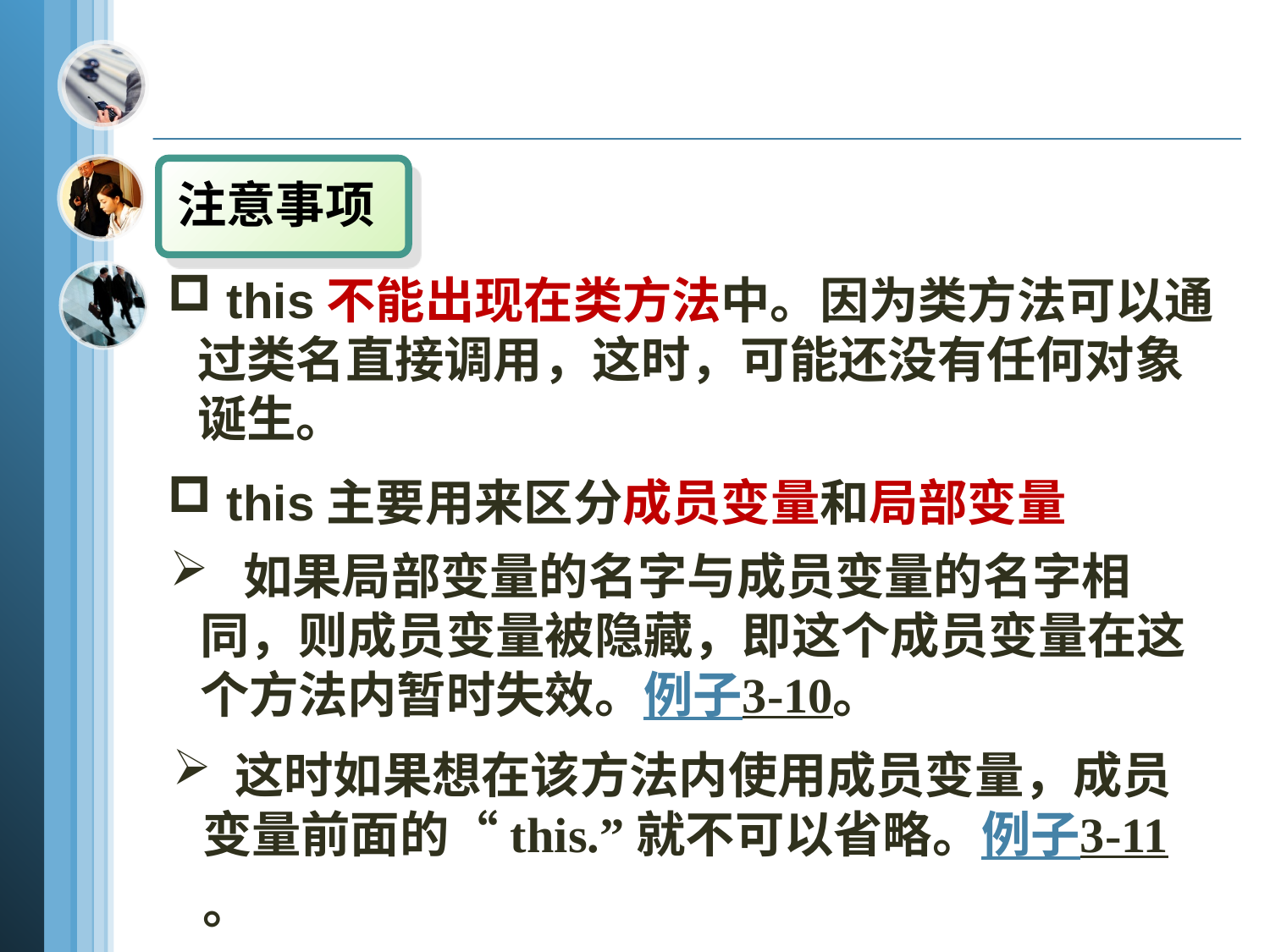

注意事项
 this不能出现在类方法中。因为类方法可以通过类名直接调用，这时，可能还没有任何对象诞生。
 this主要用来区分成员变量和局部变量
  如果局部变量的名字与成员变量的名字相同，则成员变量被隐藏，即这个成员变量在这个方法内暂时失效。例子3-10。
 这时如果想在该方法内使用成员变量，成员变量前面的“this.”就不可以省略。例子3-11。